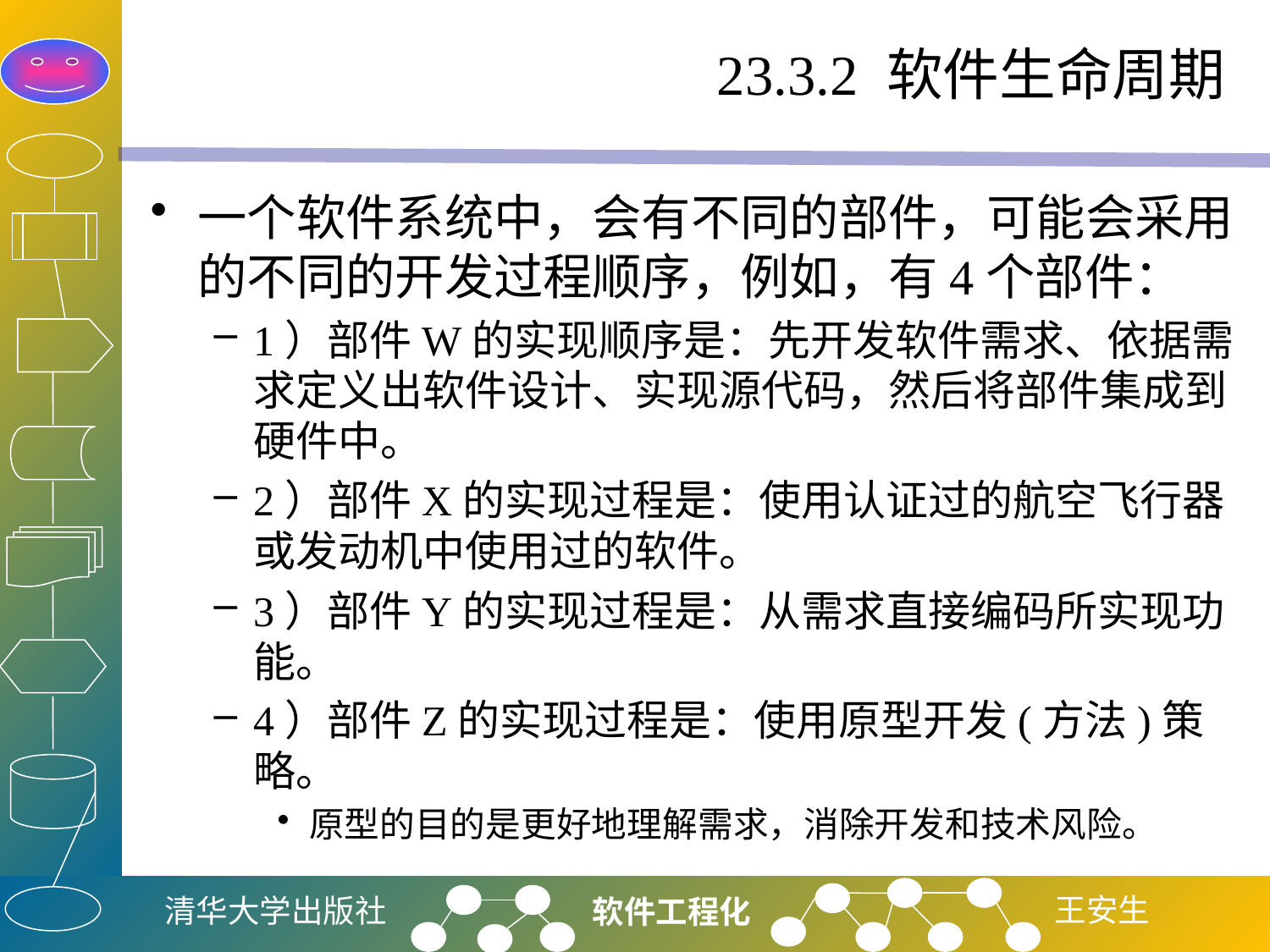

# 23.3.2 软件生命周期
一个软件系统中，会有不同的部件，可能会采用的不同的开发过程顺序，例如，有4个部件：
1）部件W的实现顺序是：先开发软件需求、依据需求定义出软件设计、实现源代码，然后将部件集成到硬件中。
2）部件X的实现过程是：使用认证过的航空飞行器或发动机中使用过的软件。
3）部件Y的实现过程是：从需求直接编码所实现功能。
4）部件Z的实现过程是：使用原型开发(方法)策略。
原型的目的是更好地理解需求，消除开发和技术风险。